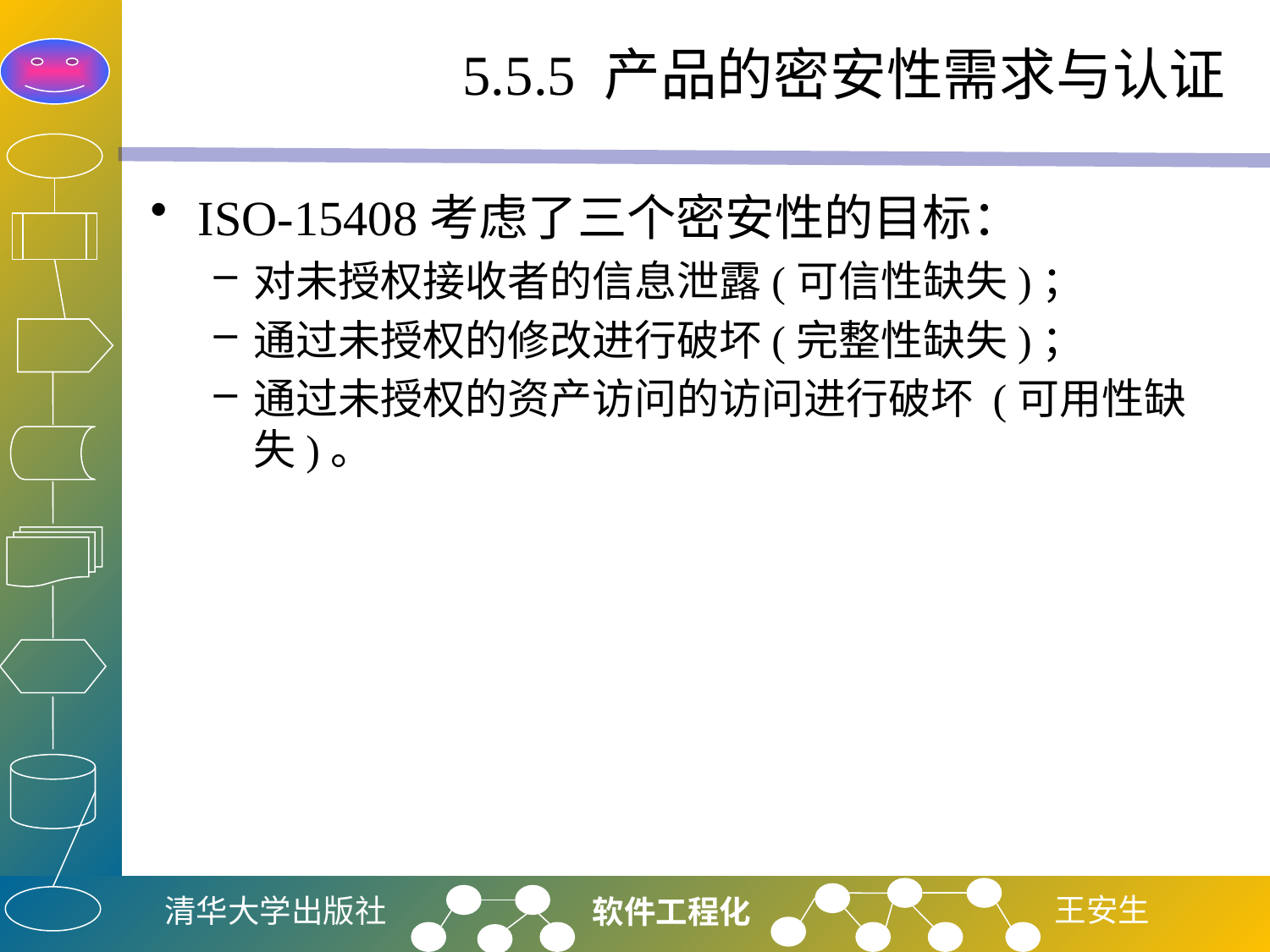

# 5.5.5 产品的密安性需求与认证
ISO-15408考虑了三个密安性的目标：
对未授权接收者的信息泄露(可信性缺失)；
通过未授权的修改进行破坏(完整性缺失)；
通过未授权的资产访问的访问进行破坏 (可用性缺失)。